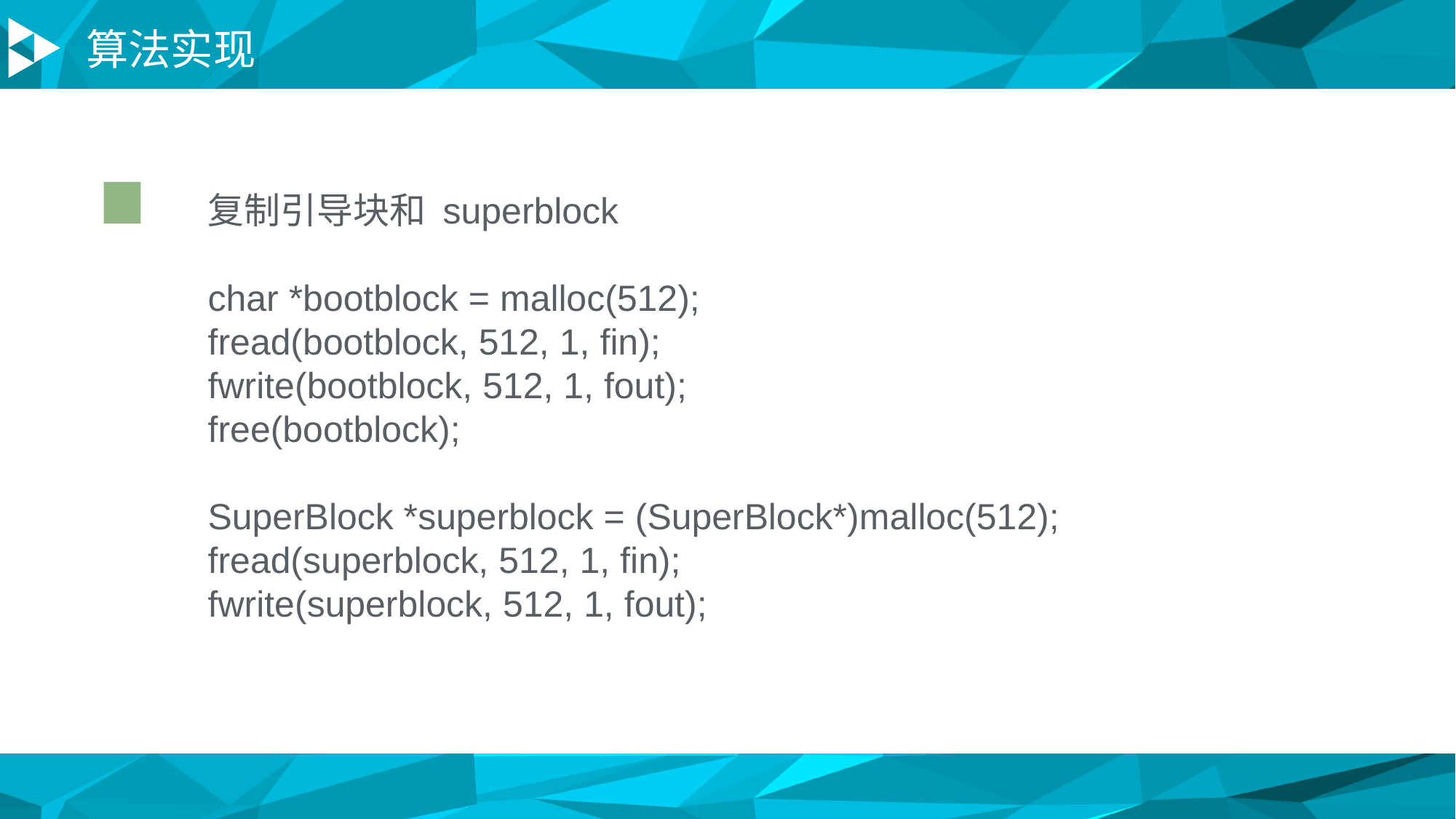

算法实现

复制引导块和 superblock

char *bootblock = malloc(512);
fread(bootblock, 512, 1, fin);
fwrite(bootblock, 512, 1, fout);
free(bootblock);

SuperBlock *superblock = (SuperBlock*)malloc(512);
fread(superblock, 512, 1, fin);
fwrite(superblock, 512, 1, fout);